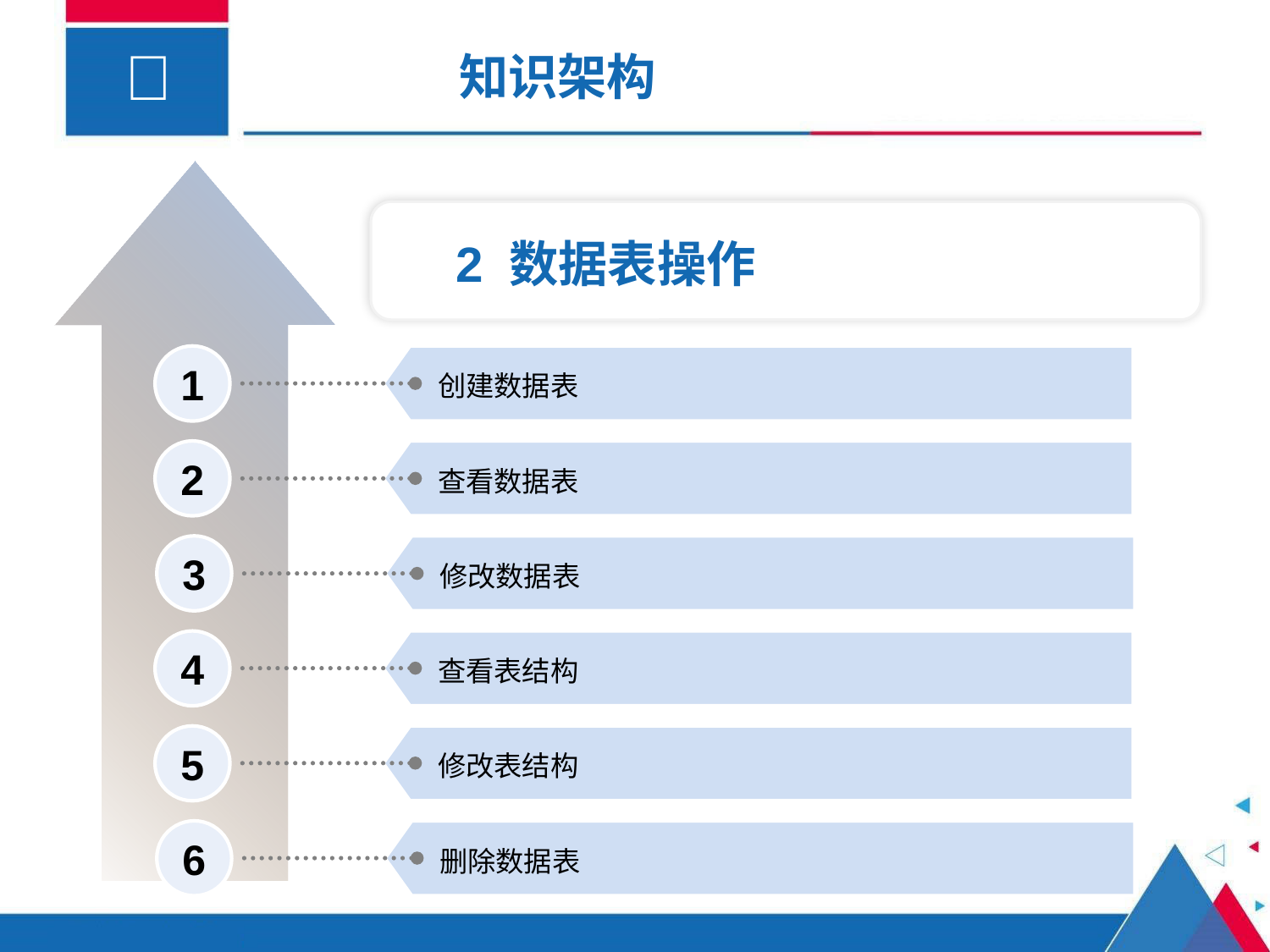

# 知识架构

2 数据表操作
1

创建数据表

2

查看数据表

3

修改数据表

4

查看表结构

5

修改表结构

6

删除数据表